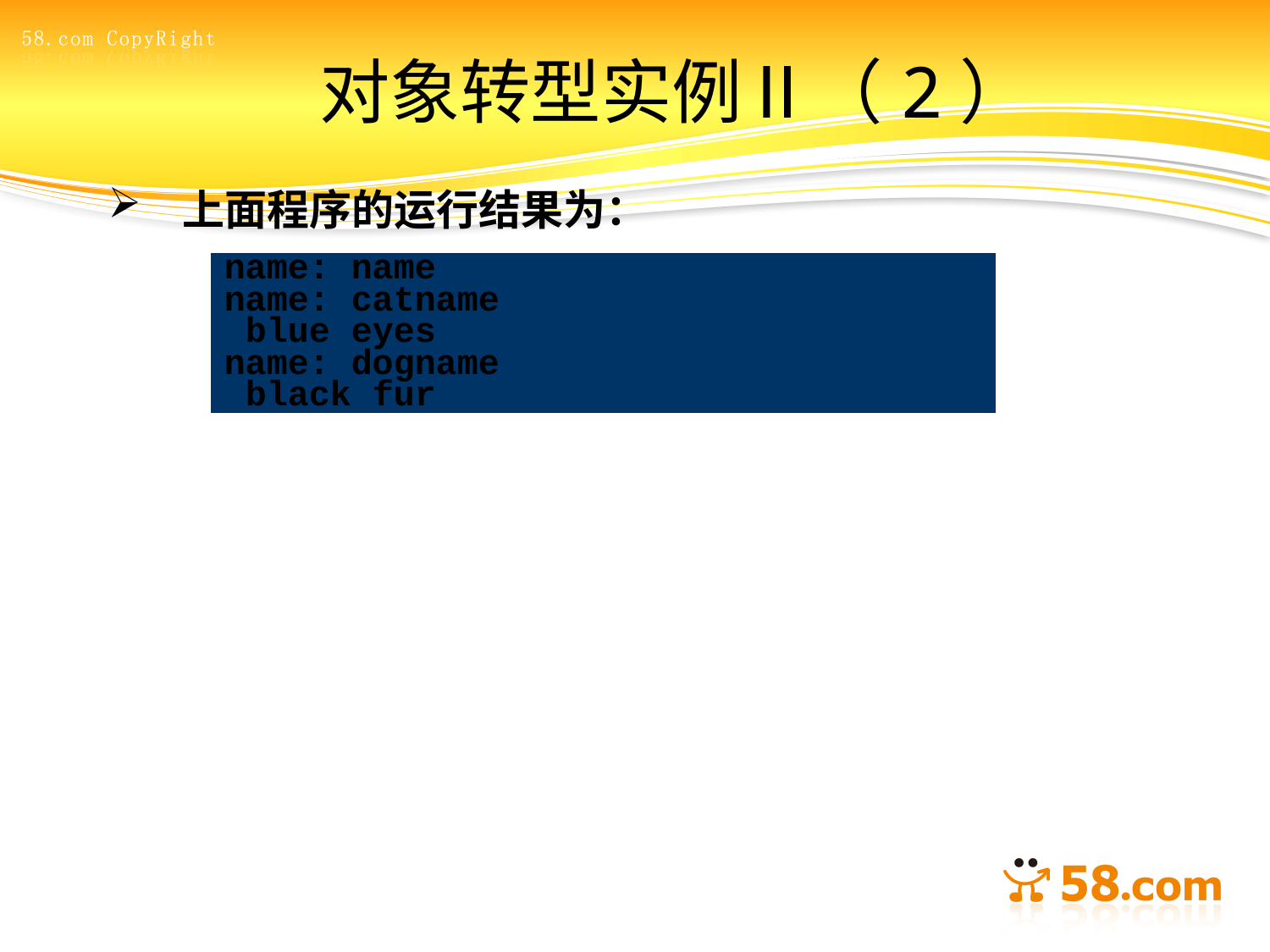

# 对象转型实例Ⅱ（2）
上面程序的运行结果为：
name: name
name: catname
 blue eyes
name: dogname
 black fur